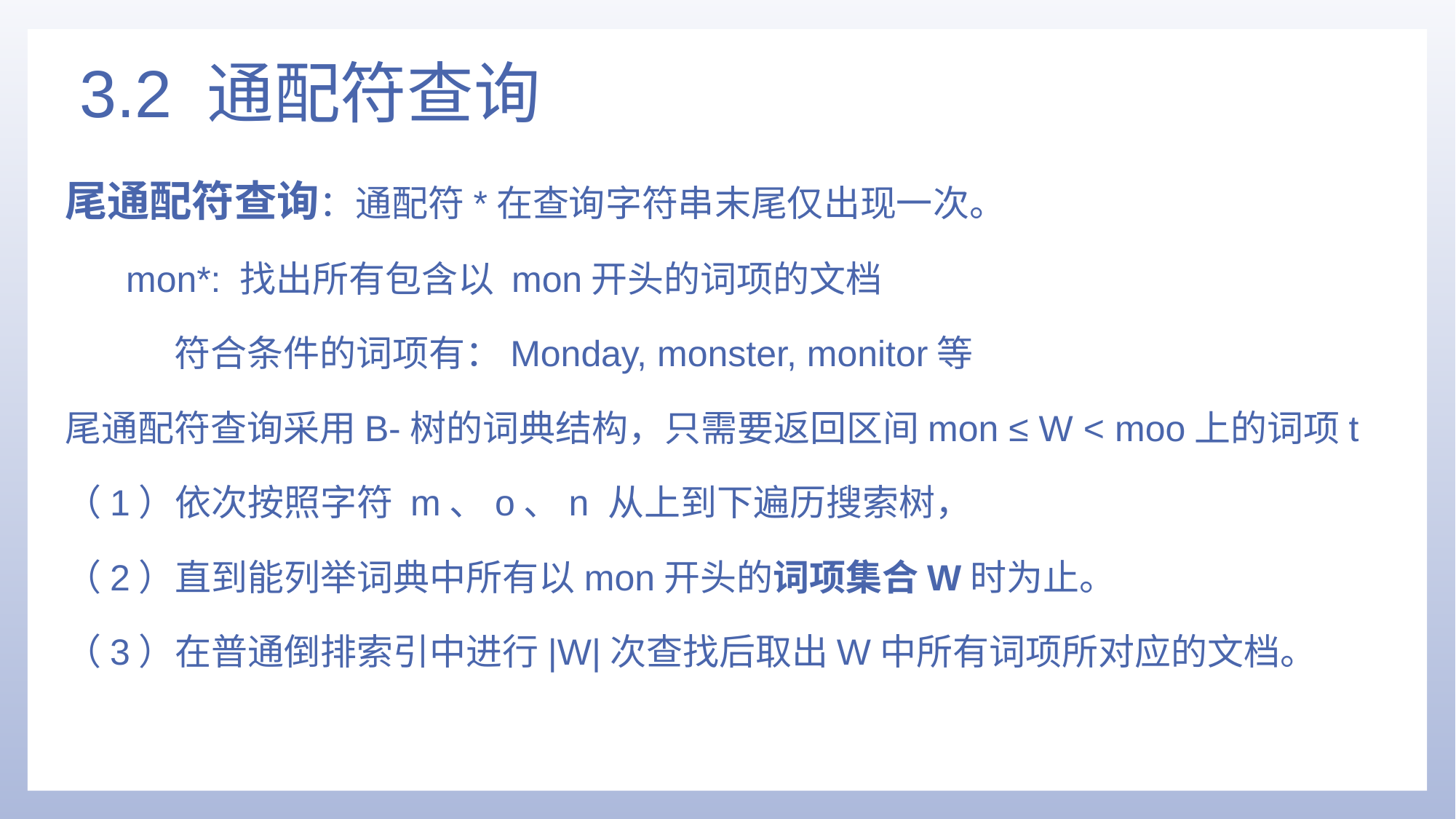

# 3.2 通配符查询
尾通配符查询：通配符*在查询字符串末尾仅出现一次。
      mon*: 找出所有包含以 mon开头的词项的文档
	符合条件的词项有：Monday, monster, monitor等
尾通配符查询采用B-树的词典结构，只需要返回区间mon ≤ W < moo上的词项t
（1）依次按照字符 m、o、n 从上到下遍历搜索树，
（2）直到能列举词典中所有以mon开头的词项集合W时为止。
（3）在普通倒排索引中进行|W|次查找后取出W中所有词项所对应的文档。